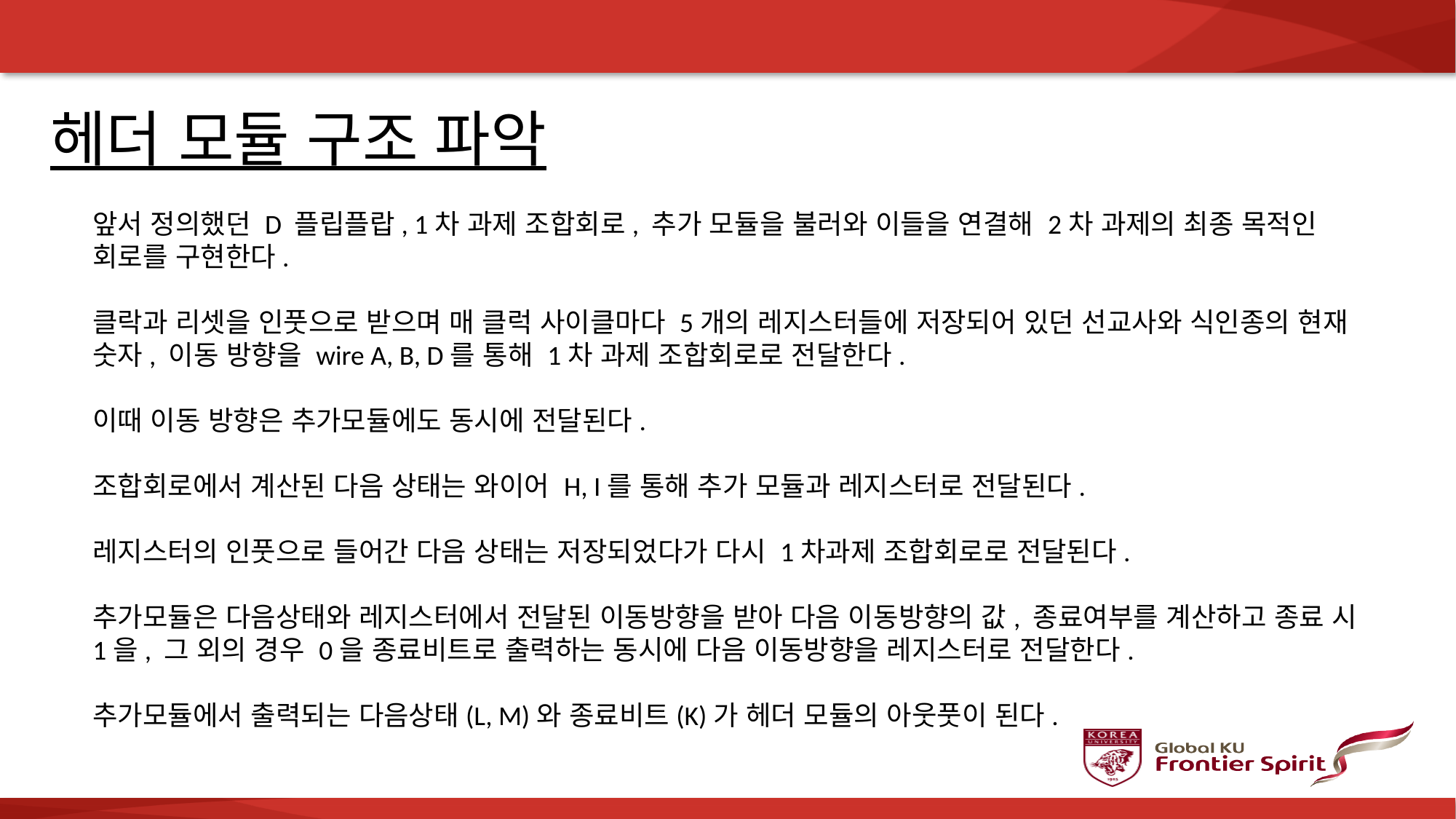

헤더 모듈 구조 파악
앞서 정의했던 D 플립플랍, 1차 과제 조합회로, 추가 모듈을 불러와 이들을 연결해 2차 과제의 최종 목적인 회로를 구현한다.

클락과 리셋을 인풋으로 받으며 매 클럭 사이클마다 5개의 레지스터들에 저장되어 있던 선교사와 식인종의 현재 숫자, 이동 방향을 wire A, B, D를 통해 1차 과제 조합회로로 전달한다.

이때 이동 방향은 추가모듈에도 동시에 전달된다.

조합회로에서 계산된 다음 상태는 와이어 H, I를 통해 추가 모듈과 레지스터로 전달된다.

레지스터의 인풋으로 들어간 다음 상태는 저장되었다가 다시 1차과제 조합회로로 전달된다.

추가모듈은 다음상태와 레지스터에서 전달된 이동방향을 받아 다음 이동방향의 값, 종료여부를 계산하고 종료 시 1을, 그 외의 경우 0을 종료비트로 출력하는 동시에 다음 이동방향을 레지스터로 전달한다.

추가모듈에서 출력되는 다음상태(L, M)와 종료비트(K)가 헤더 모듈의 아웃풋이 된다.